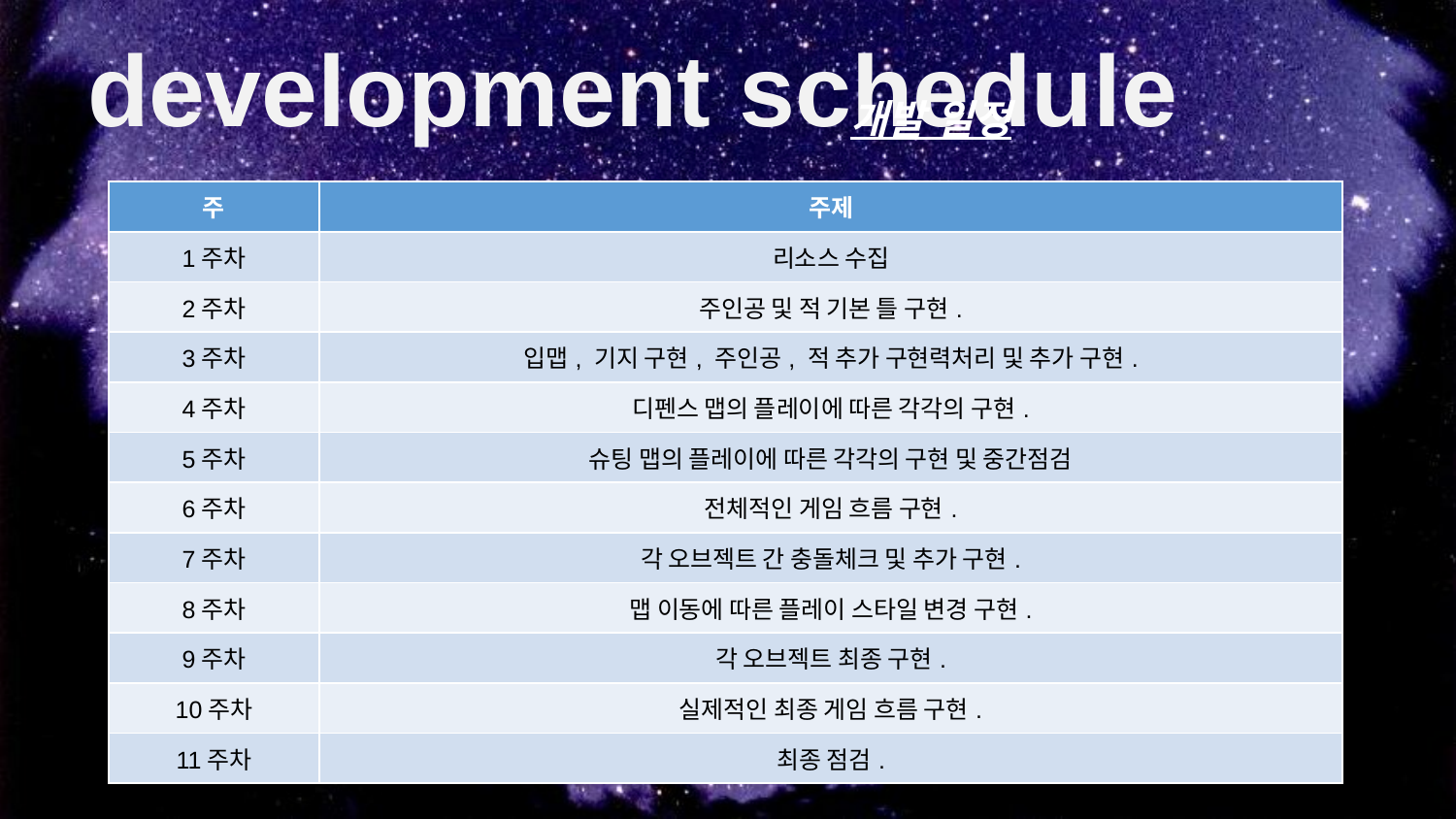

# development schedule
개발 일정
| 주 | 주제 |
| --- | --- |
| 1주차 | 리소스 수집 |
| 2주차 | 주인공 및 적 기본 틀 구현. |
| 3주차 | 입맵, 기지 구현, 주인공, 적 추가 구현력처리 및 추가 구현. |
| 4주차 | 디펜스 맵의 플레이에 따른 각각의 구현. |
| 5주차 | 슈팅 맵의 플레이에 따른 각각의 구현 및 중간점검 |
| 6주차 | 전체적인 게임 흐름 구현. |
| 7주차 | 각 오브젝트 간 충돌체크 및 추가 구현. |
| 8주차 | 맵 이동에 따른 플레이 스타일 변경 구현. |
| 9주차 | 각 오브젝트 최종 구현. |
| 10주차 | 실제적인 최종 게임 흐름 구현. |
| 11주차 | 최종 점검. |